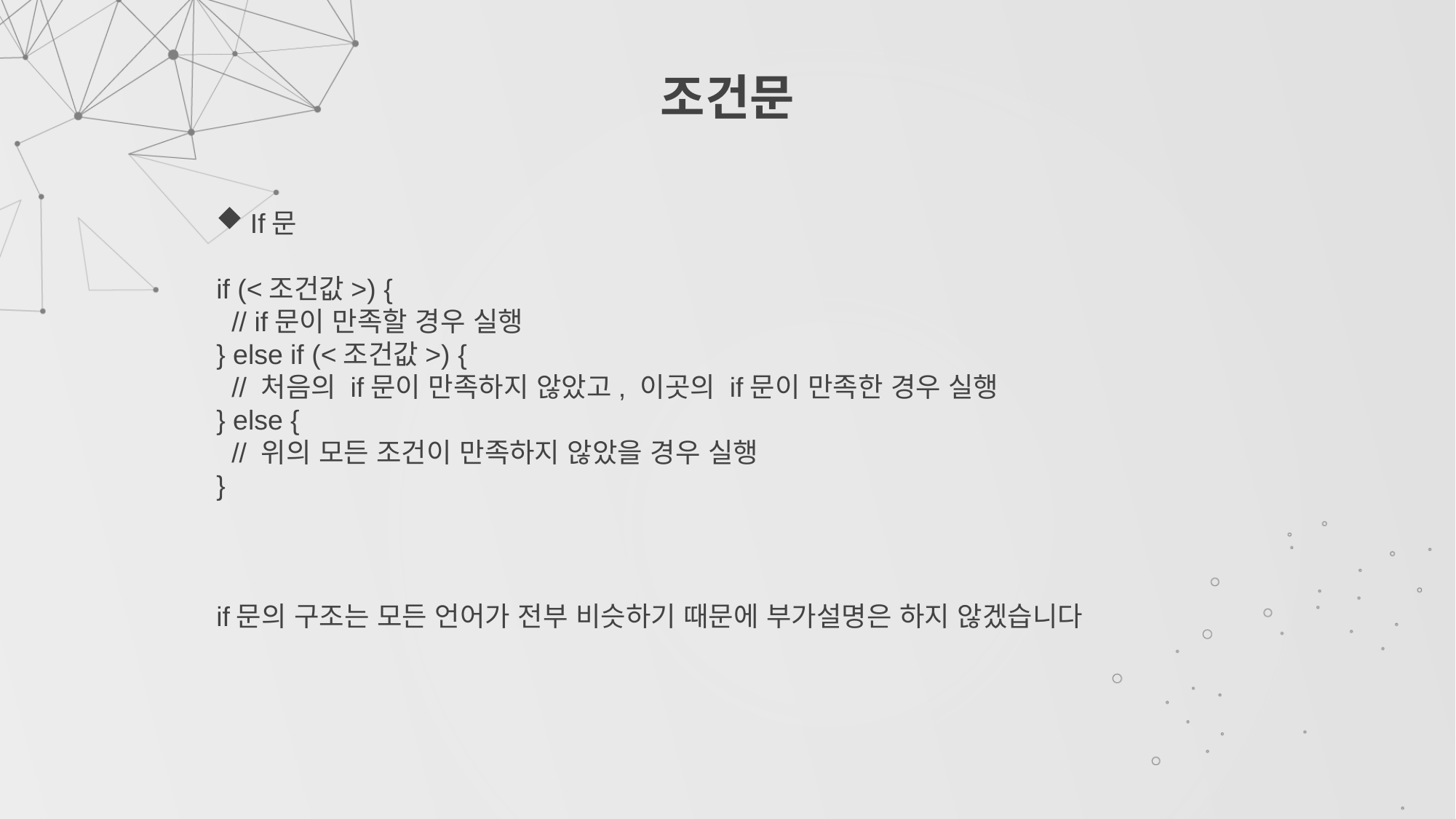

# 조건문
If문

if (<조건값>) {
  // if문이 만족할 경우 실행
} else if (<조건값>) {
  // 처음의 if문이 만족하지 않았고, 이곳의 if문이 만족한 경우 실행
} else {
  // 위의 모든 조건이 만족하지 않았을 경우 실행
}

if문의 구조는 모든 언어가 전부 비슷하기 때문에 부가설명은 하지 않겠습니다